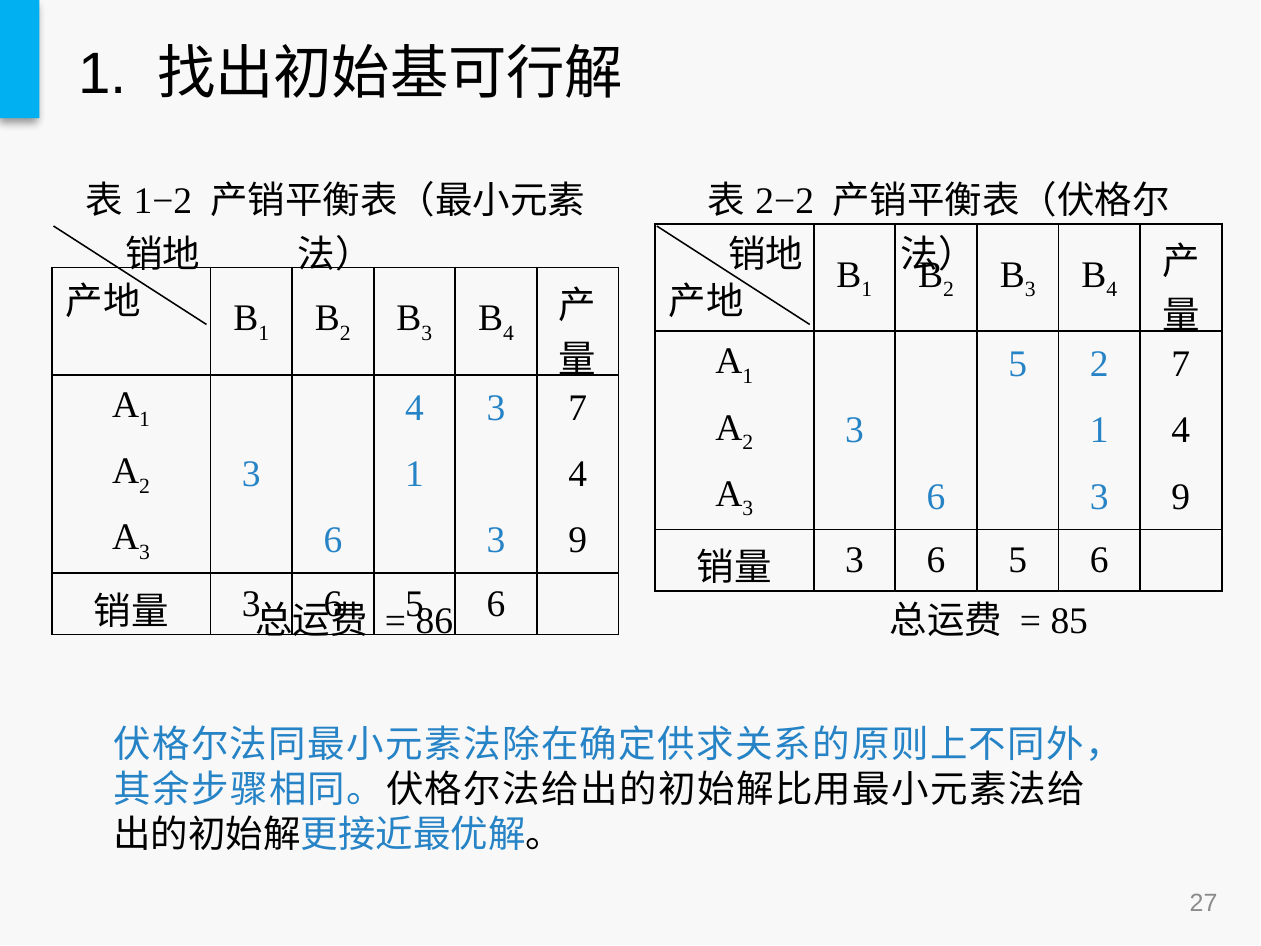

# 1. 找出初始基可行解
| 表1−2 产销平衡表（最小元素法） |  |  |  |  |  |
| --- | --- | --- | --- | --- | --- |
|  | B1 | B2 | B3 | B4 | 产量 |
| A1 |  |  | 4 | 3 | 7 |
| A2 | 3 |  | 1 |  | 4 |
| A3 |  | 6 |  | 3 | 9 |
| 销量 | 3 | 6 | 5 | 6 |  |
| 表2−2 产销平衡表（伏格尔法） |  |  |  |  |  |
| --- | --- | --- | --- | --- | --- |
|  | B1 | B2 | B3 | B4 | 产量 |
| A1 |  |  | 5 | 2 | 7 |
| A2 | 3 |  |  | 1 | 4 |
| A3 |  | 6 |  | 3 | 9 |
| 销量 | 3 | 6 | 5 | 6 |  |
销地
产地
销地
产地
总运费 = 86                                             总运费 = 85
伏格尔法同最小元素法除在确定供求关系的原则上不同外，其余步骤相同。伏格尔法给出的初始解比用最小元素法给出的初始解更接近最优解。
27